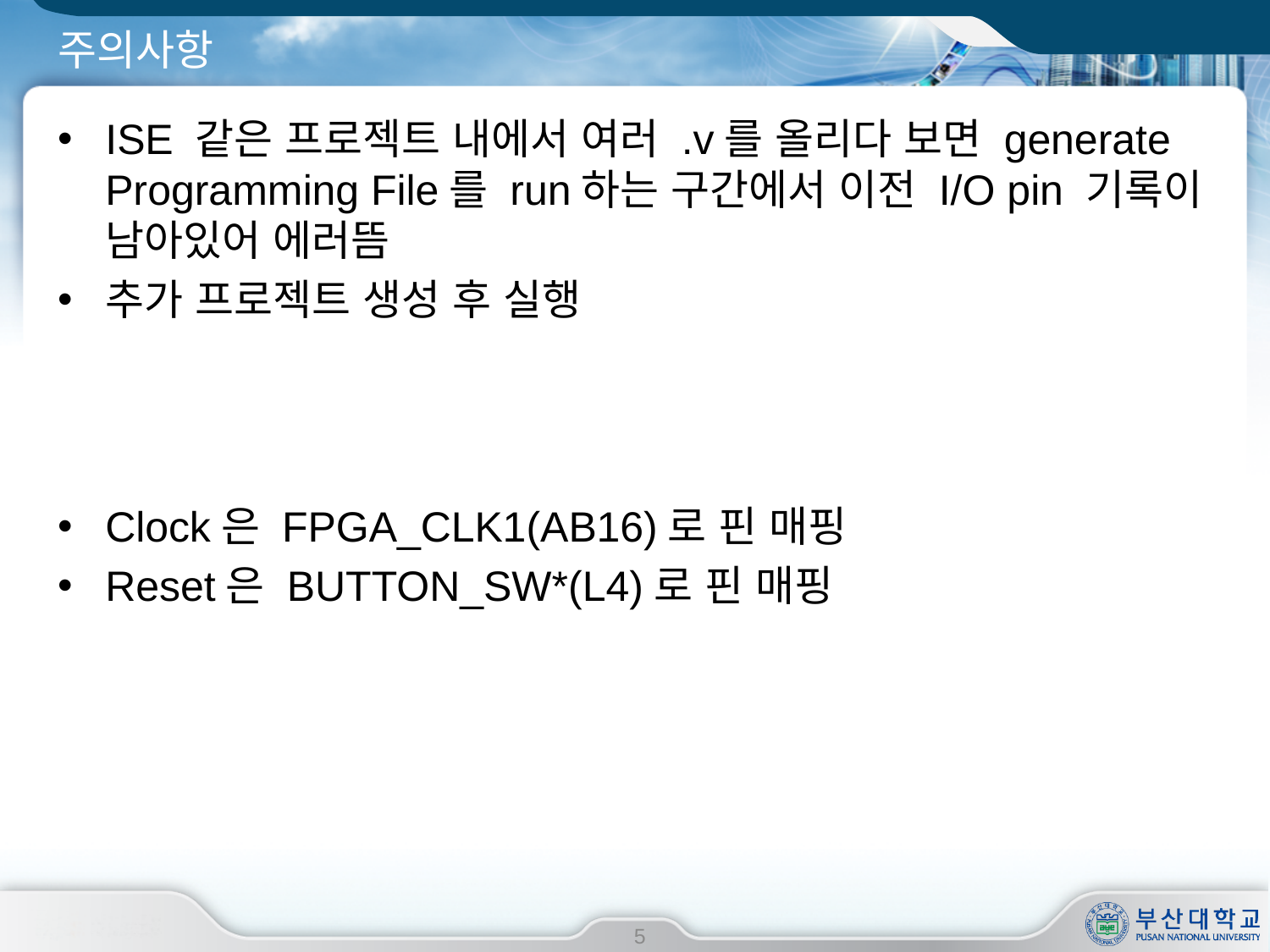

# 주의사항
ISE 같은 프로젝트 내에서 여러 .v를 올리다 보면 generate Programming File를 run하는 구간에서 이전 I/O pin 기록이 남아있어 에러뜸
추가 프로젝트 생성 후 실행
Clock은 FPGA_CLK1(AB16)로 핀 매핑
Reset은 BUTTON_SW*(L4)로 핀 매핑
5